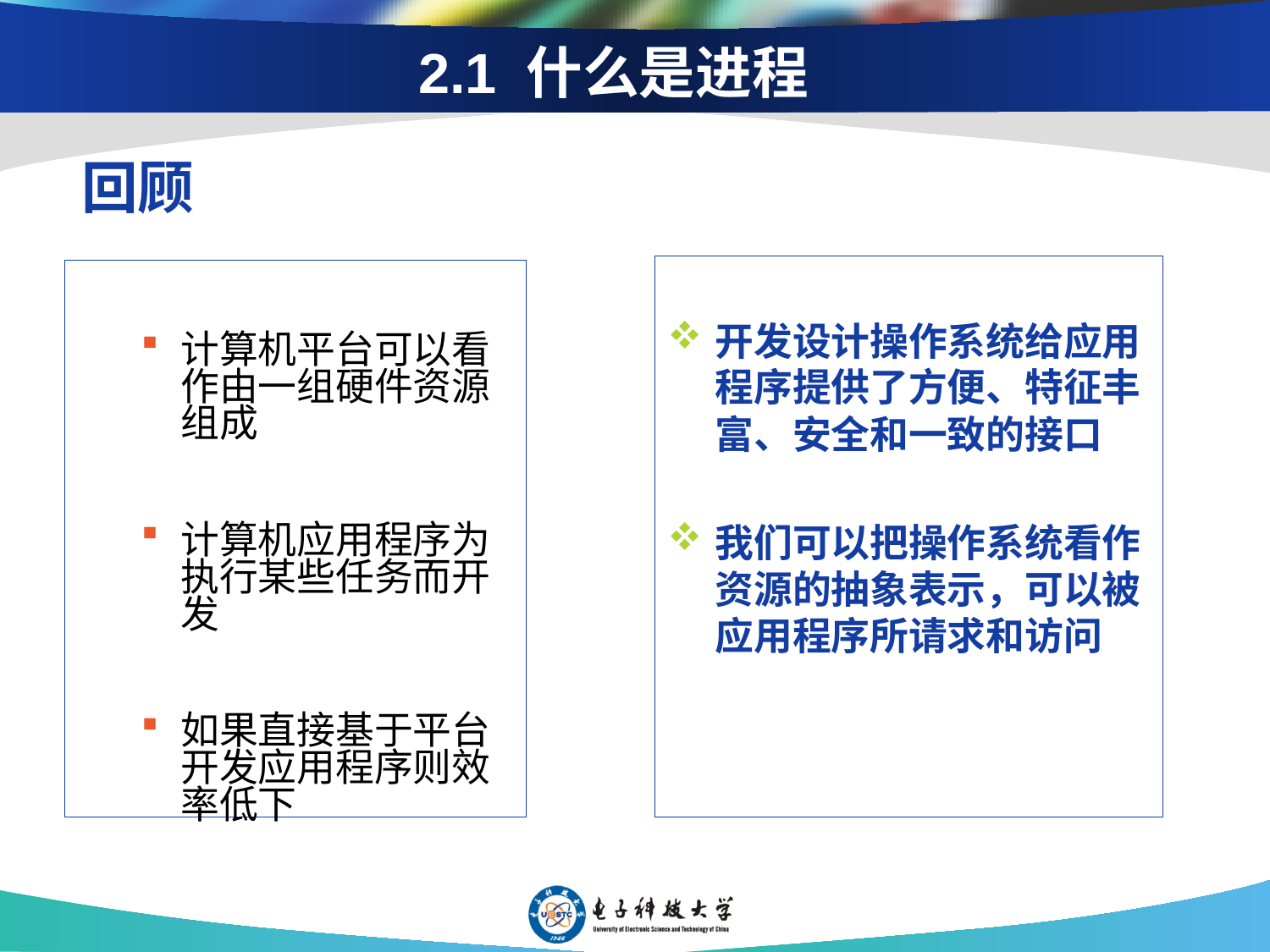

# 2.1 什么是进程
回顾

开发设计操作系统给应用程序提供了方便、特征丰富、安全和一致的接口

我们可以把操作系统看作资源的抽象表示，可以被应用程序所请求和访问

计算机平台可以看作由一组硬件资源组成

计算机应用程序为执行某些任务而开发

如果直接基于平台开发应用程序则效率低下